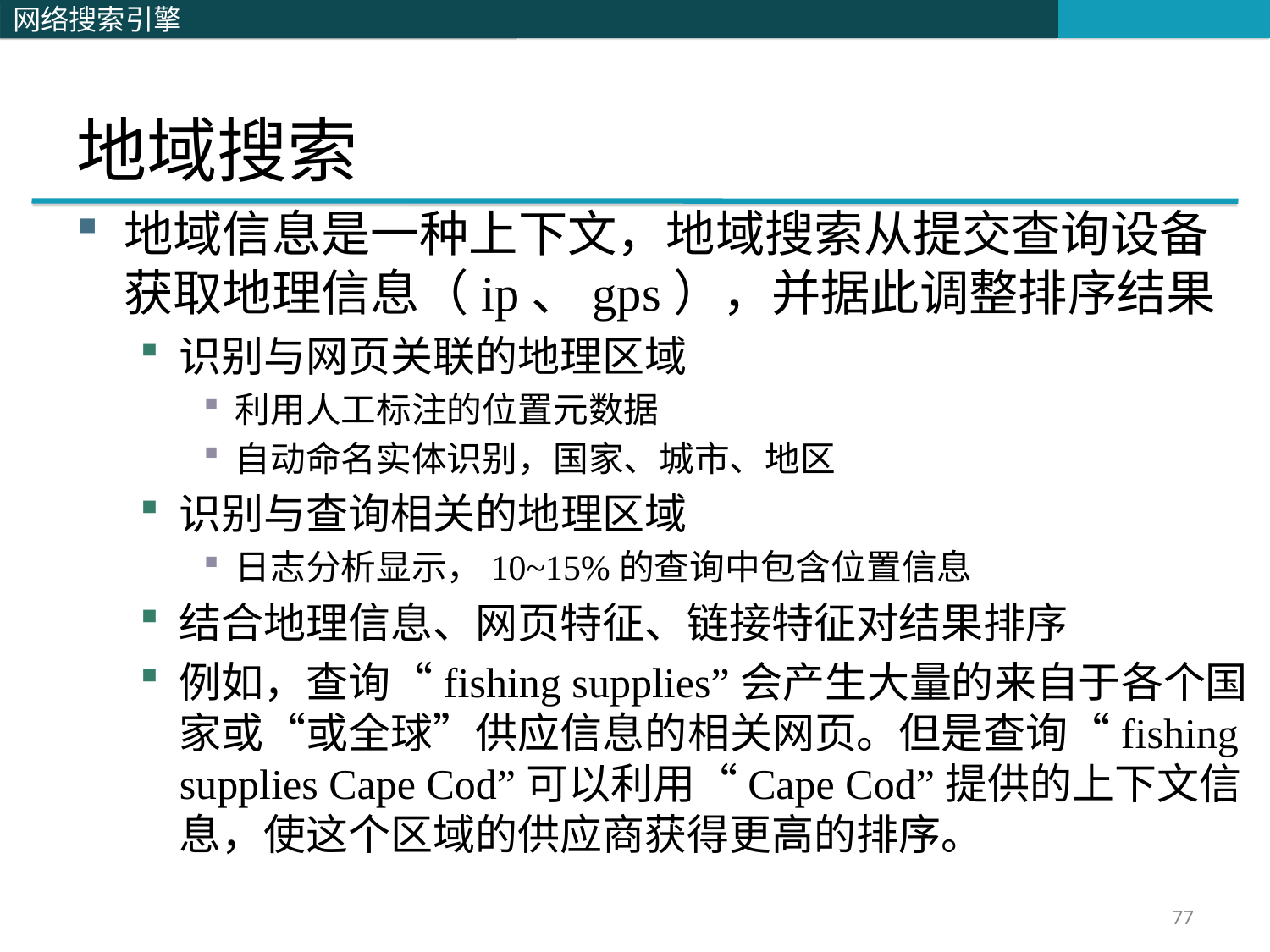

# 地域搜索
地域信息是一种上下文，地域搜索从提交查询设备获取地理信息（ip、gps），并据此调整排序结果
识别与网页关联的地理区域
利用人工标注的位置元数据
自动命名实体识别，国家、城市、地区
识别与查询相关的地理区域
日志分析显示，10~15%的查询中包含位置信息
结合地理信息、网页特征、链接特征对结果排序
例如，查询“fishing supplies”会产生大量的来自于各个国家或“或全球”供应信息的相关网页。但是查询“fishing supplies Cape Cod”可以利用“Cape Cod”提供的上下文信息，使这个区域的供应商获得更高的排序。
77